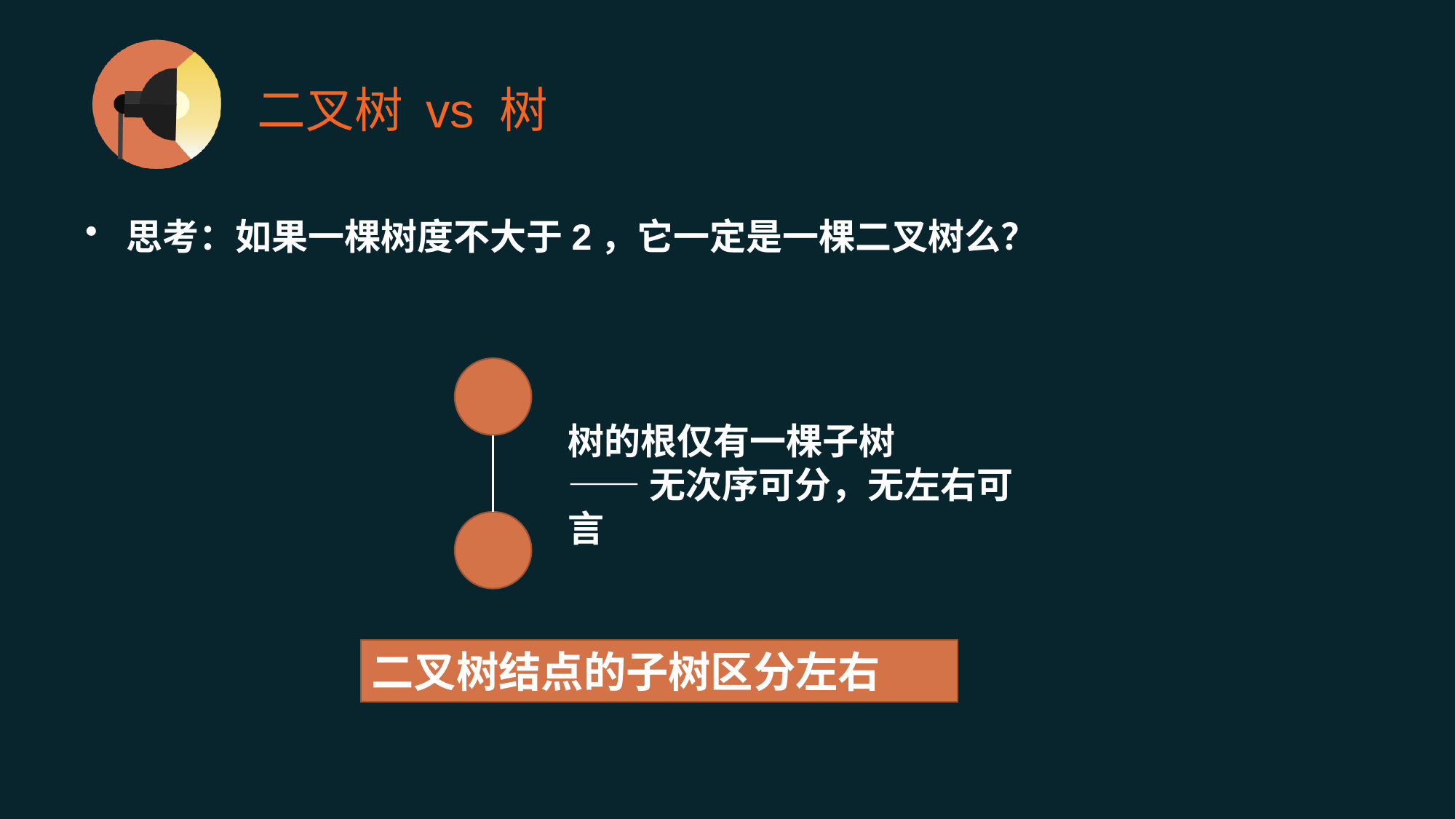

# 二叉树 vs 树
思考：如果一棵树度不大于2，它一定是一棵二叉树么？

树的根仅有一棵子树
——无次序可分，无左右可言
二叉树结点的子树区分左右